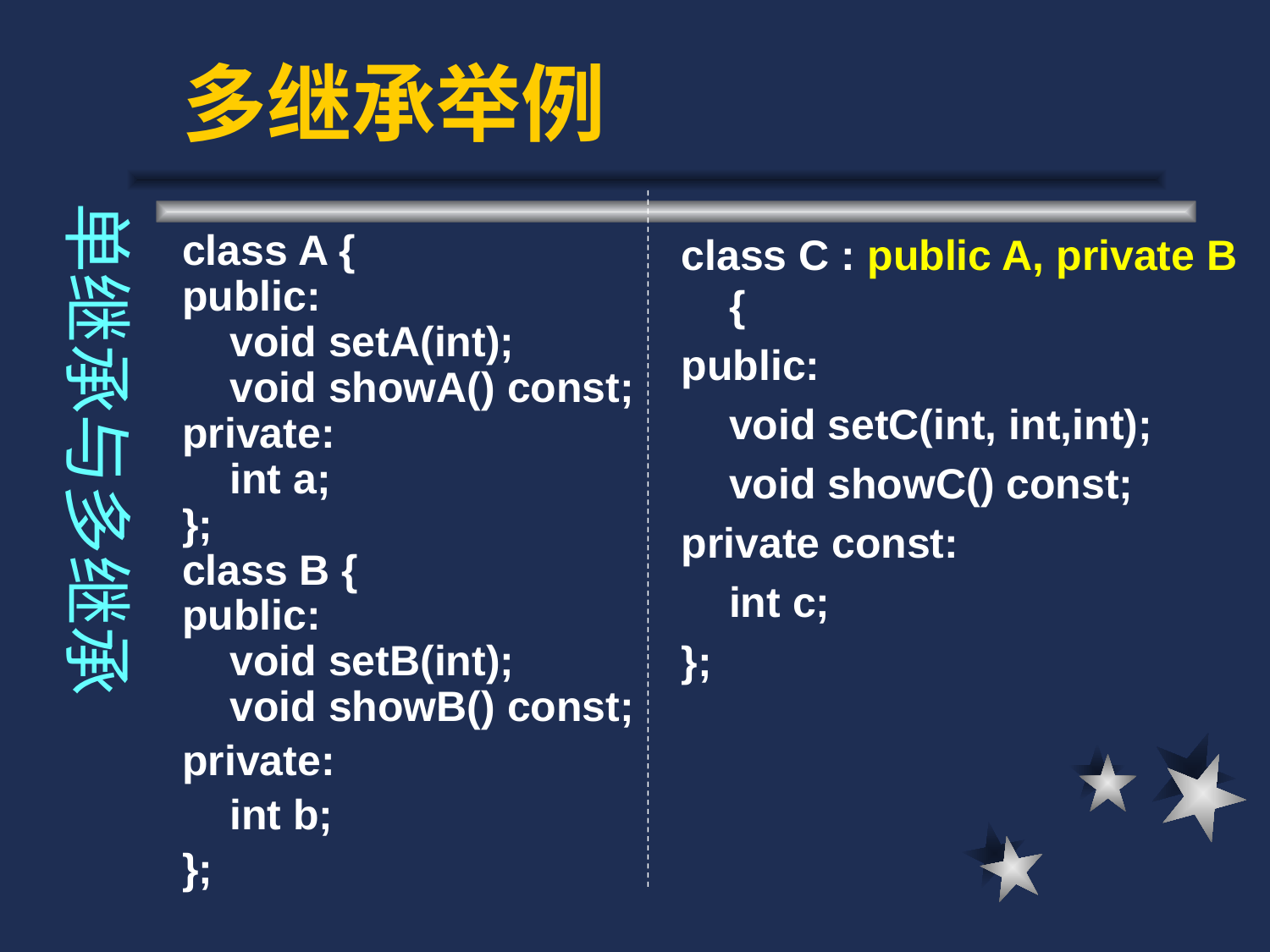

# 多继承举例
单继承与多继承

class C : public A, private B {
public:
	void setC(int, int,int);
	void showC() const;
private const:
	int c;
};
class A {
public:
	void setA(int);
	void showA() const;
private:
	int a;
};
class B {
public:
	void setB(int);
	void showB() const;
private:
	int b;
};
29